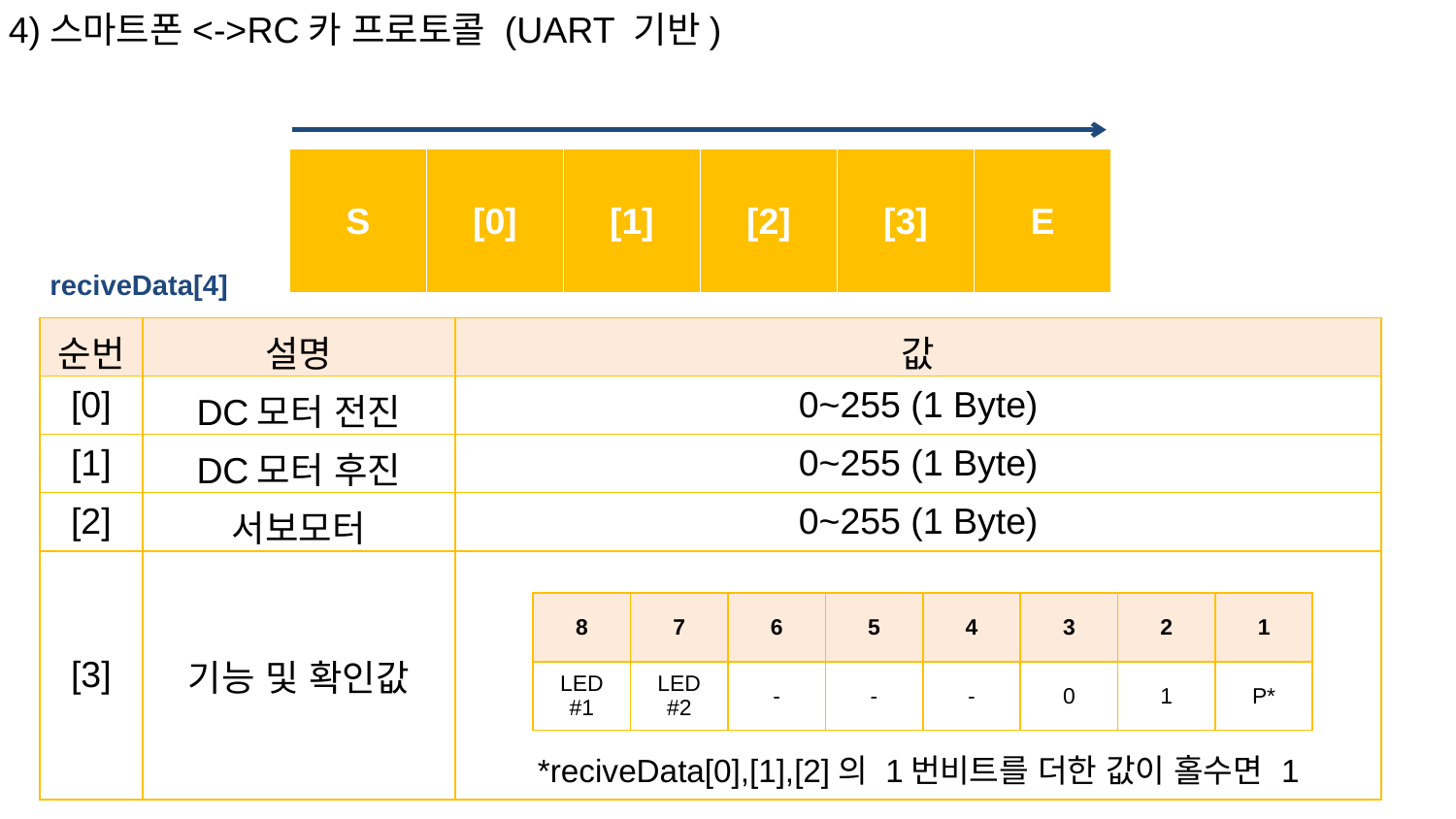

4)스마트폰<->RC카 프로토콜 (UART 기반)
| S | [0] | [1] | [2] | [3] | E |
| --- | --- | --- | --- | --- | --- |
reciveData[4]
| 순번 | 설명 | 값 |
| --- | --- | --- |
| [0] | DC모터 전진 | 0~255 (1 Byte) |
| [1] | DC모터 후진 | 0~255 (1 Byte) |
| [2] | 서보모터 | 0~255 (1 Byte) |
| [3] | 기능 및 확인값 | \*reciveData[0],[1],[2]의 1번비트를 더한 값이 홀수면 1 |
| 8 | 7 | 6 | 5 | 4 | 3 | 2 | 1 |
| --- | --- | --- | --- | --- | --- | --- | --- |
| LED #1 | LED #2 | - | - | - | 0 | 1 | P\* |